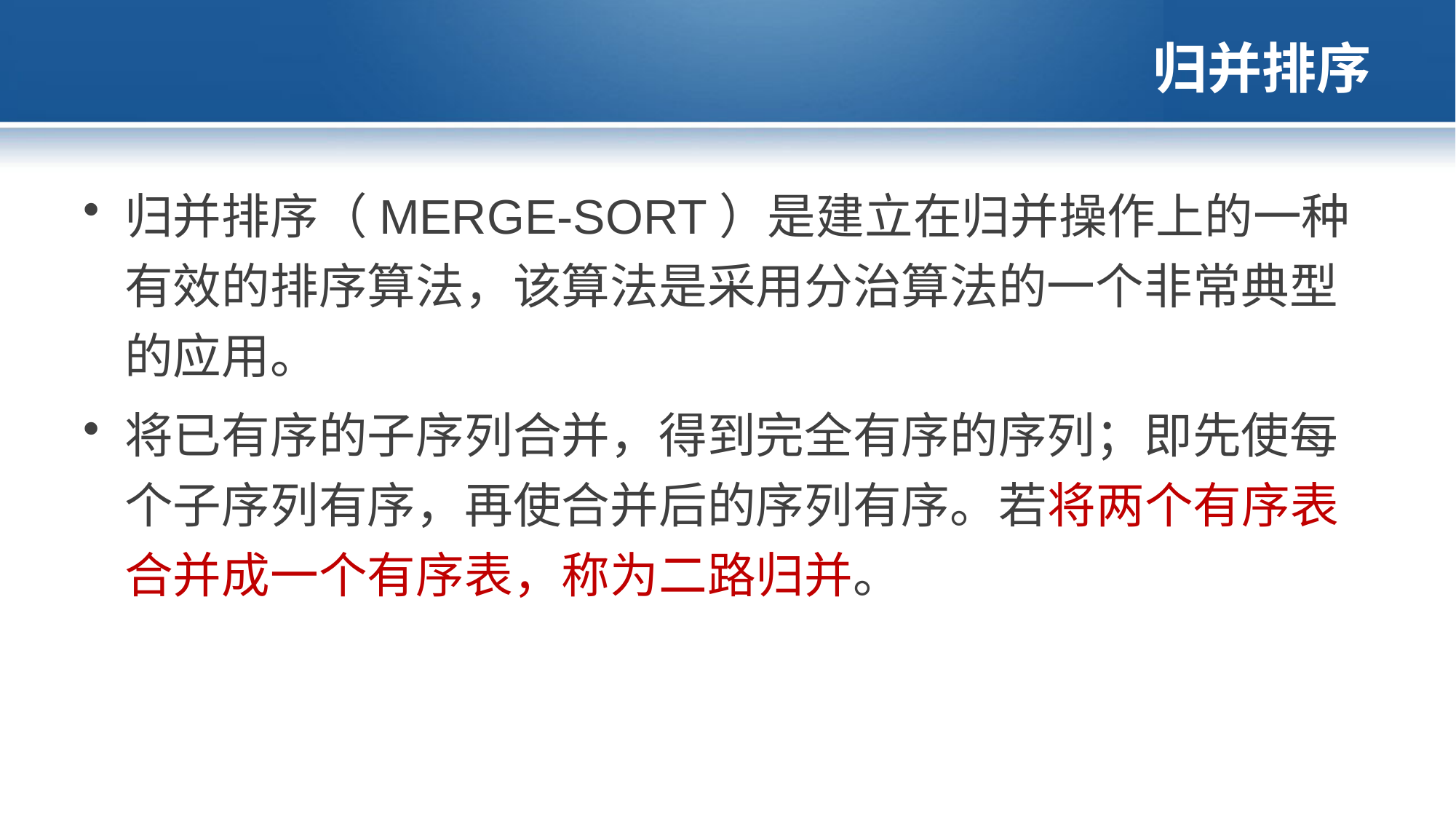

# 归并排序
归并排序（MERGE-SORT）是建立在归并操作上的一种有效的排序算法，该算法是采用分治算法的一个非常典型的应用。
将已有序的子序列合并，得到完全有序的序列；即先使每个子序列有序，再使合并后的序列有序。若将两个有序表合并成一个有序表，称为二路归并。